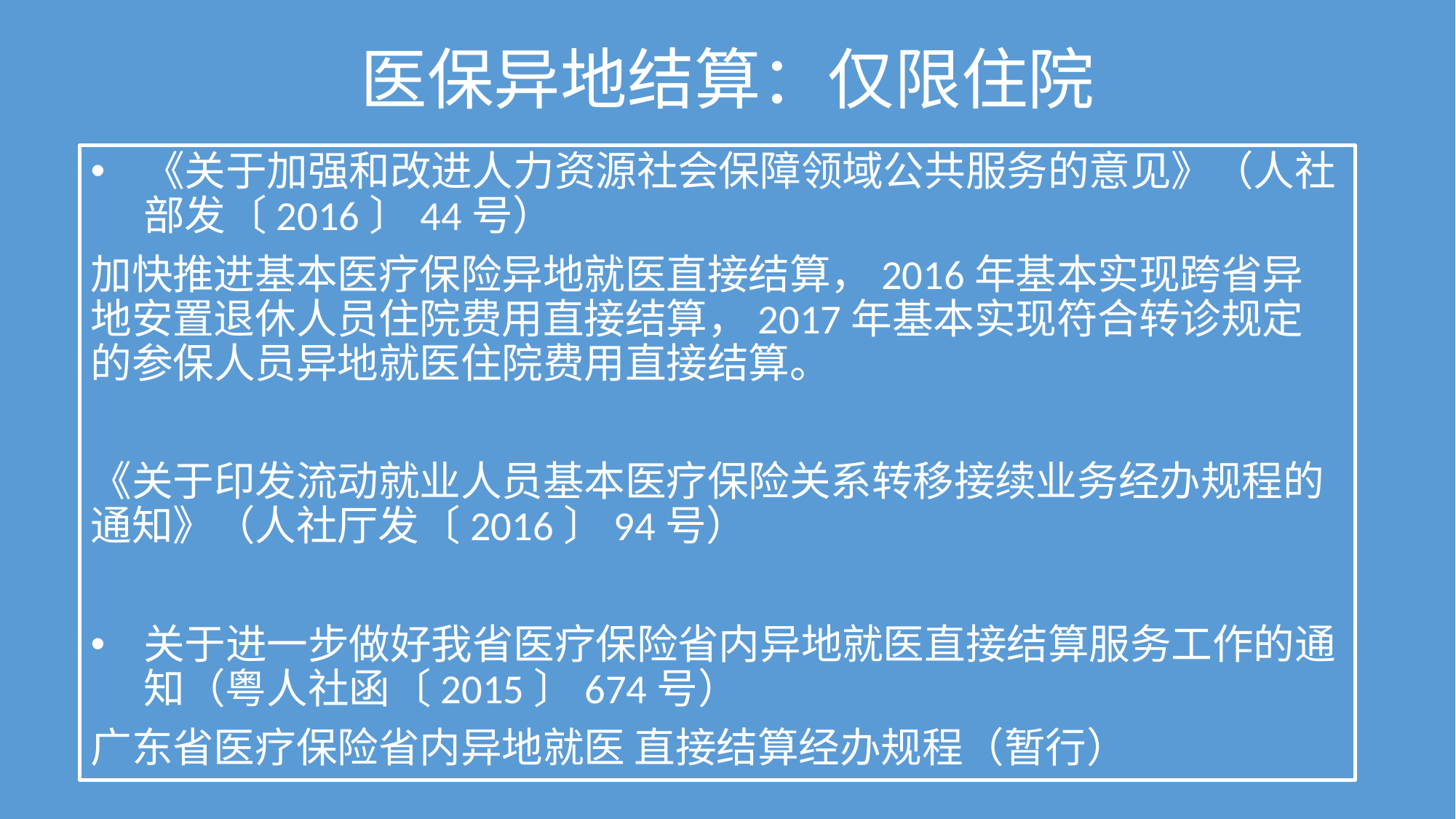

# 医保异地结算：仅限住院
《关于加强和改进人力资源社会保障领域公共服务的意见》（人社部发〔2016〕44号）
加快推进基本医疗保险异地就医直接结算，2016年基本实现跨省异地安置退休人员住院费用直接结算，2017年基本实现符合转诊规定的参保人员异地就医住院费用直接结算。

《关于印发流动就业人员基本医疗保险关系转移接续业务经办规程的通知》（人社厅发〔2016〕94号）

关于进一步做好我省医疗保险省内异地就医直接结算服务工作的通知（粤人社函〔2015〕674号）
广东省医疗保险省内异地就医 直接结算经办规程（暂行）